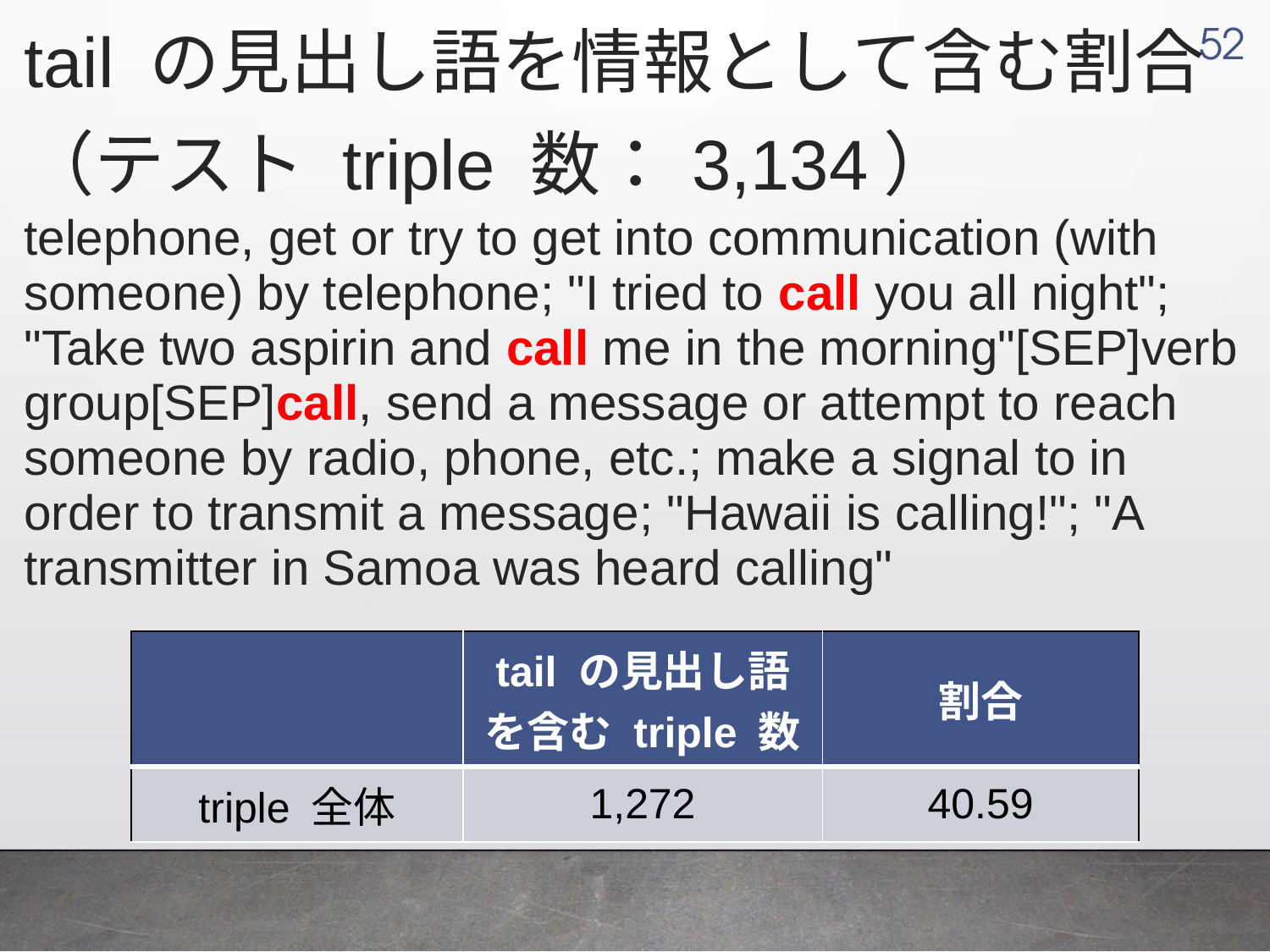

tail の見出し語を情報として含む割合
（テスト triple 数：3,134）
telephone, get or try to get into communication (with someone) by telephone; "I tried to call you all night"; "Take two aspirin and call me in the morning"[SEP]verb group[SEP]call, send a message or attempt to reach someone by radio, phone, etc.; make a signal to in order to transmit a message; "Hawaii is calling!"; "A transmitter in Samoa was heard calling"
52
|  | tail の見出し語を含む triple 数 | 割合 |
| --- | --- | --- |
| triple 全体 | 1,272 | 40.59 |